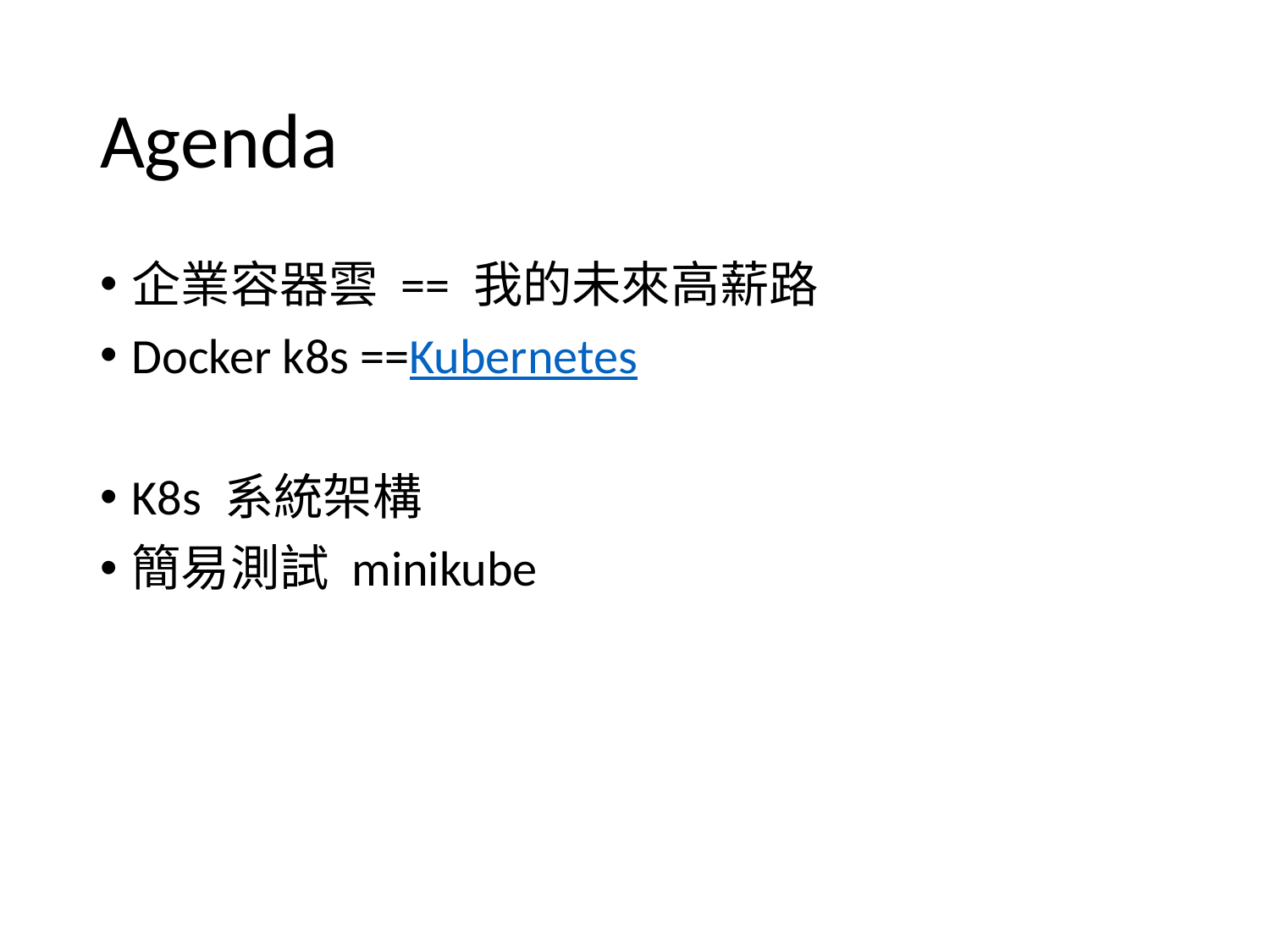

# Agenda
企業容器雲 == 我的未來高薪路
Docker k8s ==Kubernetes

K8s 系統架構
簡易測試 minikube